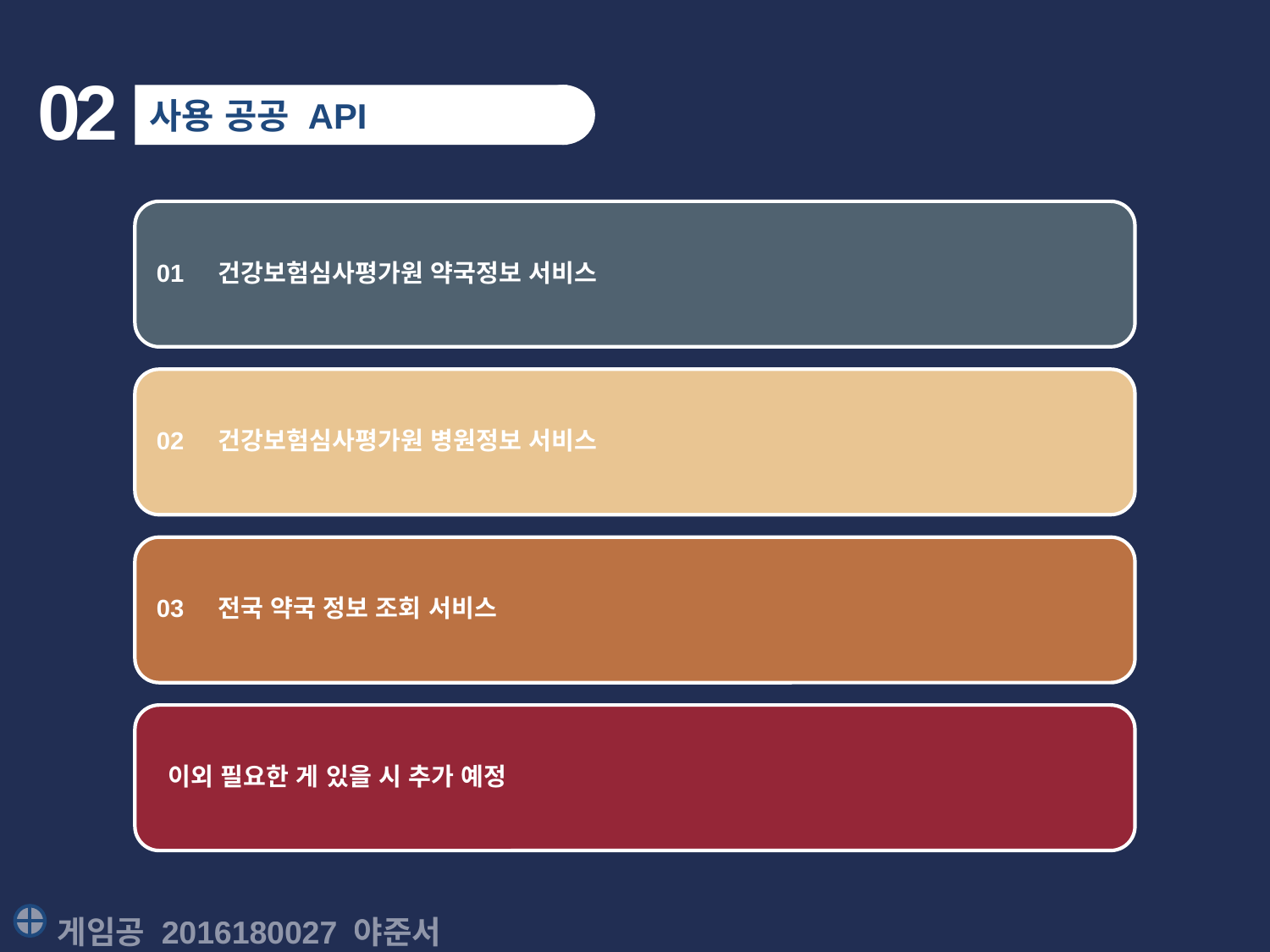

02

사용 공공 API
01    건강보험심사평가원 약국정보 서비스
02    건강보험심사평가원 병원정보 서비스
03    전국 약국 정보 조회 서비스
 이외 필요한 게 있을 시 추가 예정

게임공 2016180027 야준서